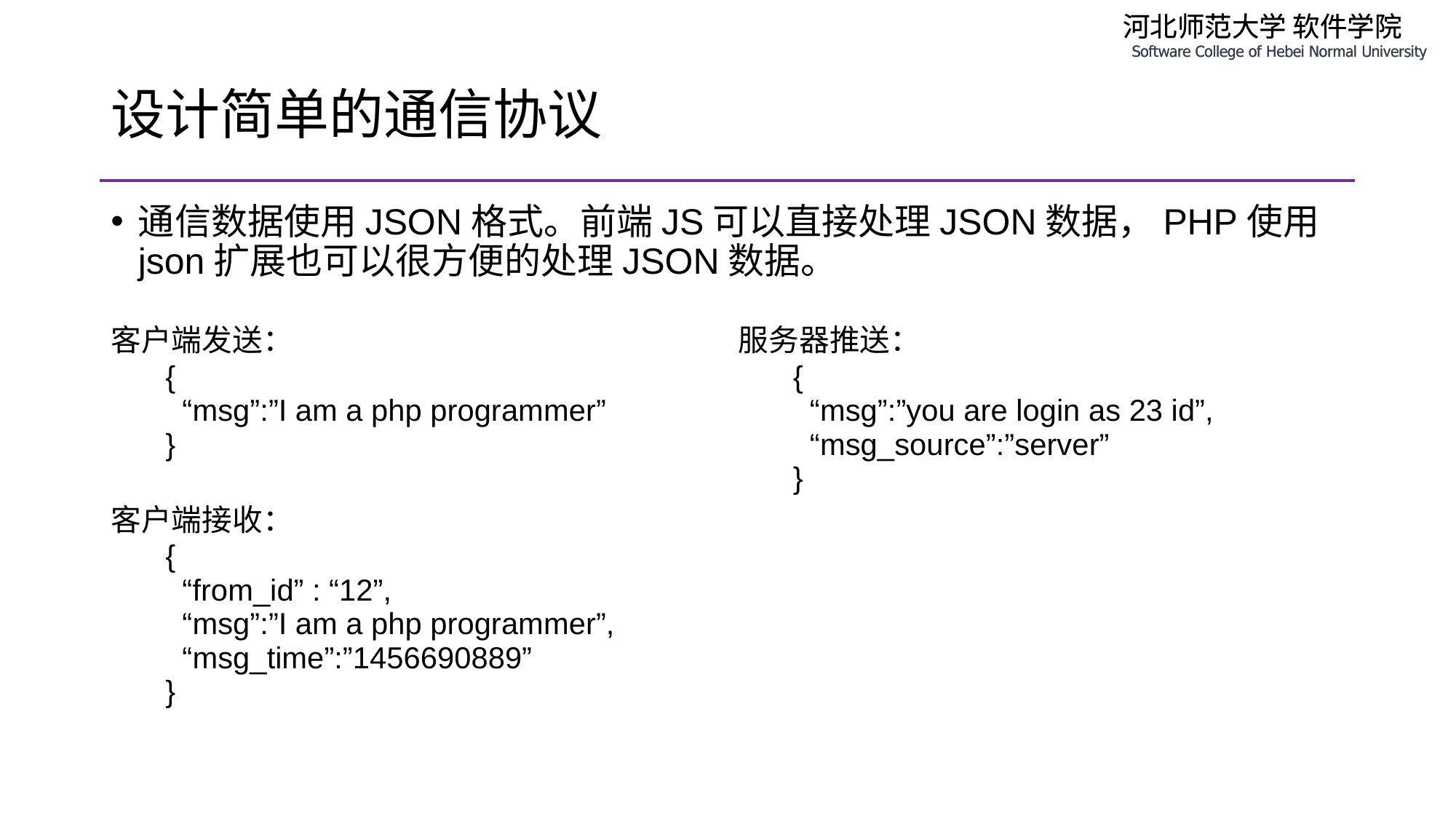

# 设计简单的通信协议
通信数据使用JSON格式。前端JS可以直接处理JSON数据，PHP使用json扩展也可以很方便的处理JSON数据。

| 客户端发送： { “msg”:”I am a php programmer” } 客户端接收： { “from\_id” : “12”, “msg”:”I am a php programmer”, “msg\_time”:”1456690889” } | 服务器推送： { “msg”:”you are login as 23 id”, “msg\_source”:”server” } |
| --- | --- |